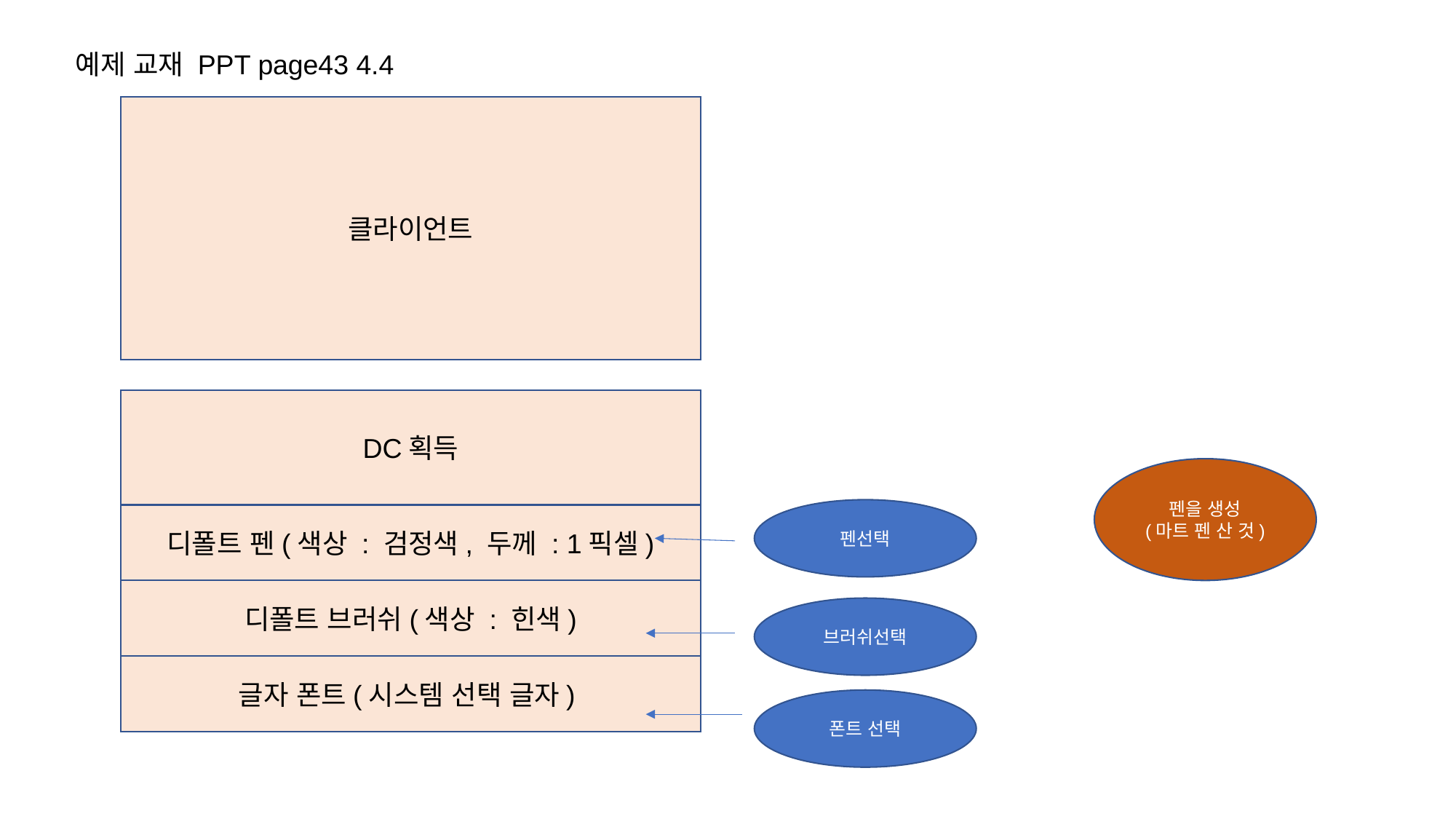

예제 교재 PPT page43 4.4
클라이언트
DC획득
펜을 생성
(마트 펜 산 것)
펜선택
디폴트 펜(색상 : 검정색, 두께 : 1픽셀)
디폴트 브러쉬(색상 : 힌색)
브러쉬선택
글자 폰트(시스템 선택 글자)
폰트 선택